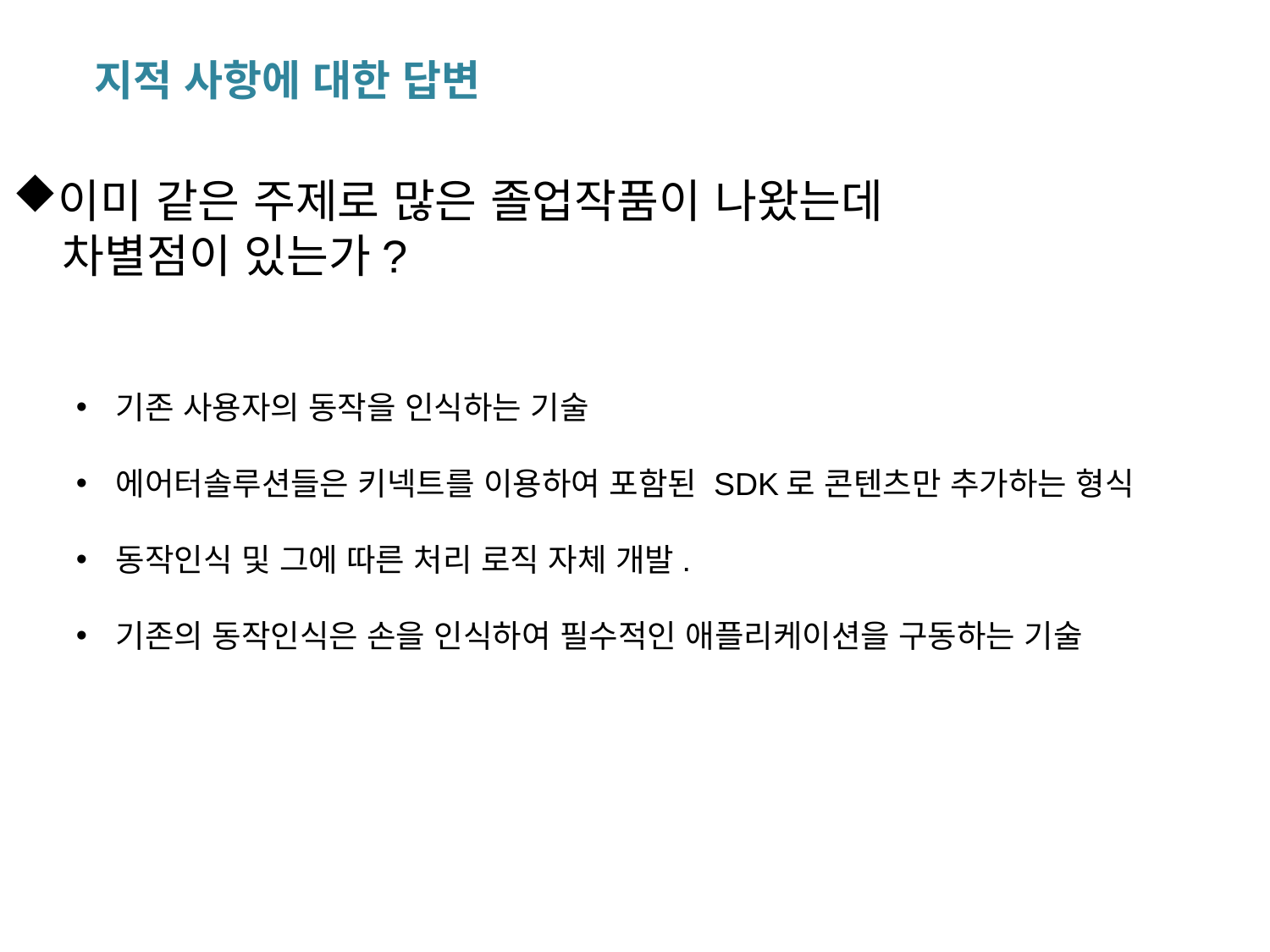

지적 사항에 대한 답변
이미 같은 주제로 많은 졸업작품이 나왔는데
   차별점이 있는가?

기존 사용자의 동작을 인식하는 기술
에어터솔루션들은 키넥트를 이용하여 포함된 SDK로 콘텐츠만 추가하는 형식
동작인식 및 그에 따른 처리 로직 자체 개발.
기존의 동작인식은 손을 인식하여 필수적인 애플리케이션을 구동하는 기술